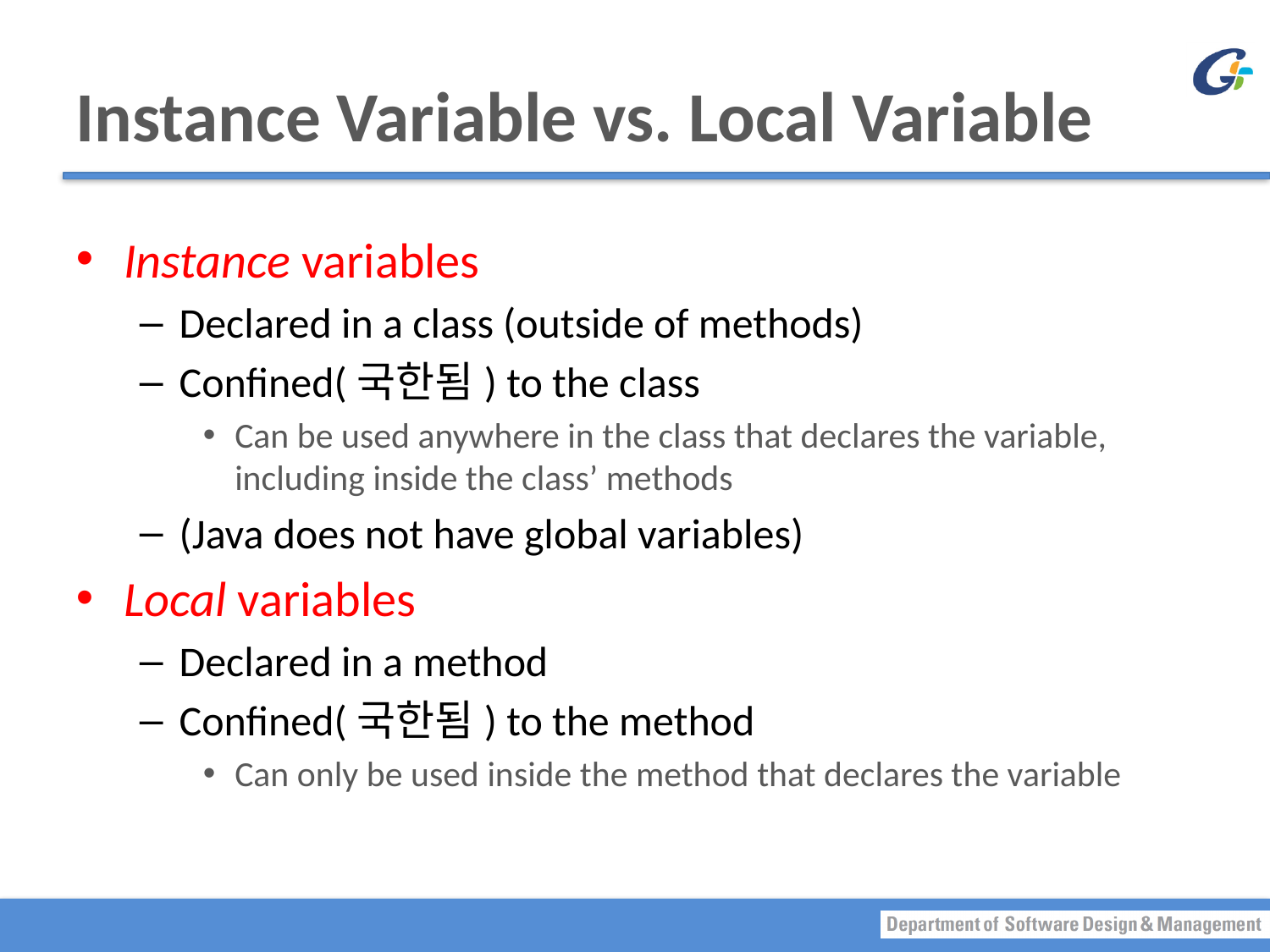

# Instance Variable vs. Local Variable
Instance variables
Declared in a class (outside of methods)
Confined(국한됨) to the class
Can be used anywhere in the class that declares the variable, including inside the class’ methods
(Java does not have global variables)
Local variables
Declared in a method
Confined(국한됨) to the method
Can only be used inside the method that declares the variable